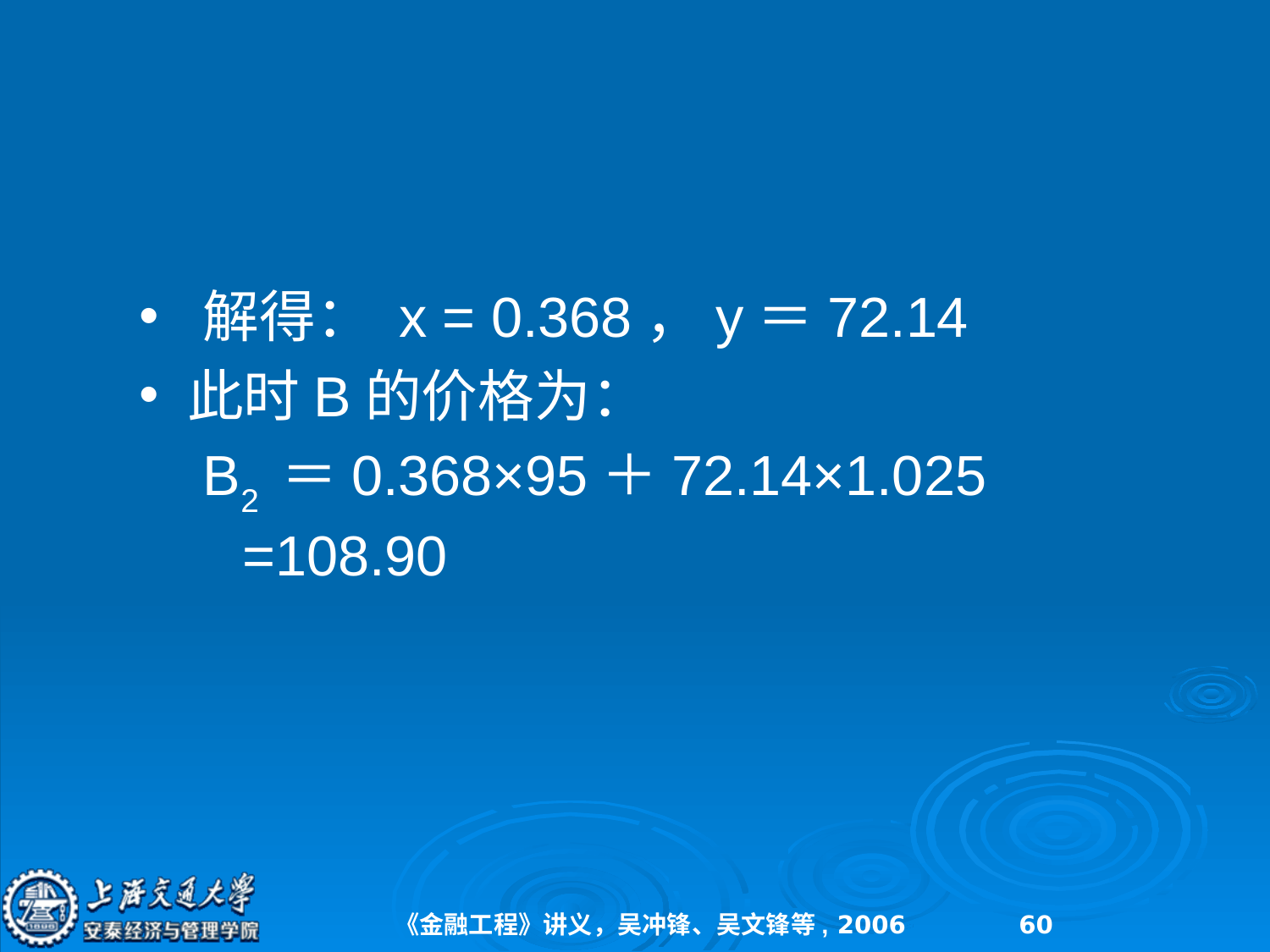

#
解得： x = 0.368，y＝72.14
此时B的价格为：
B2 ＝0.368×95＋72.14×1.025     =108.90